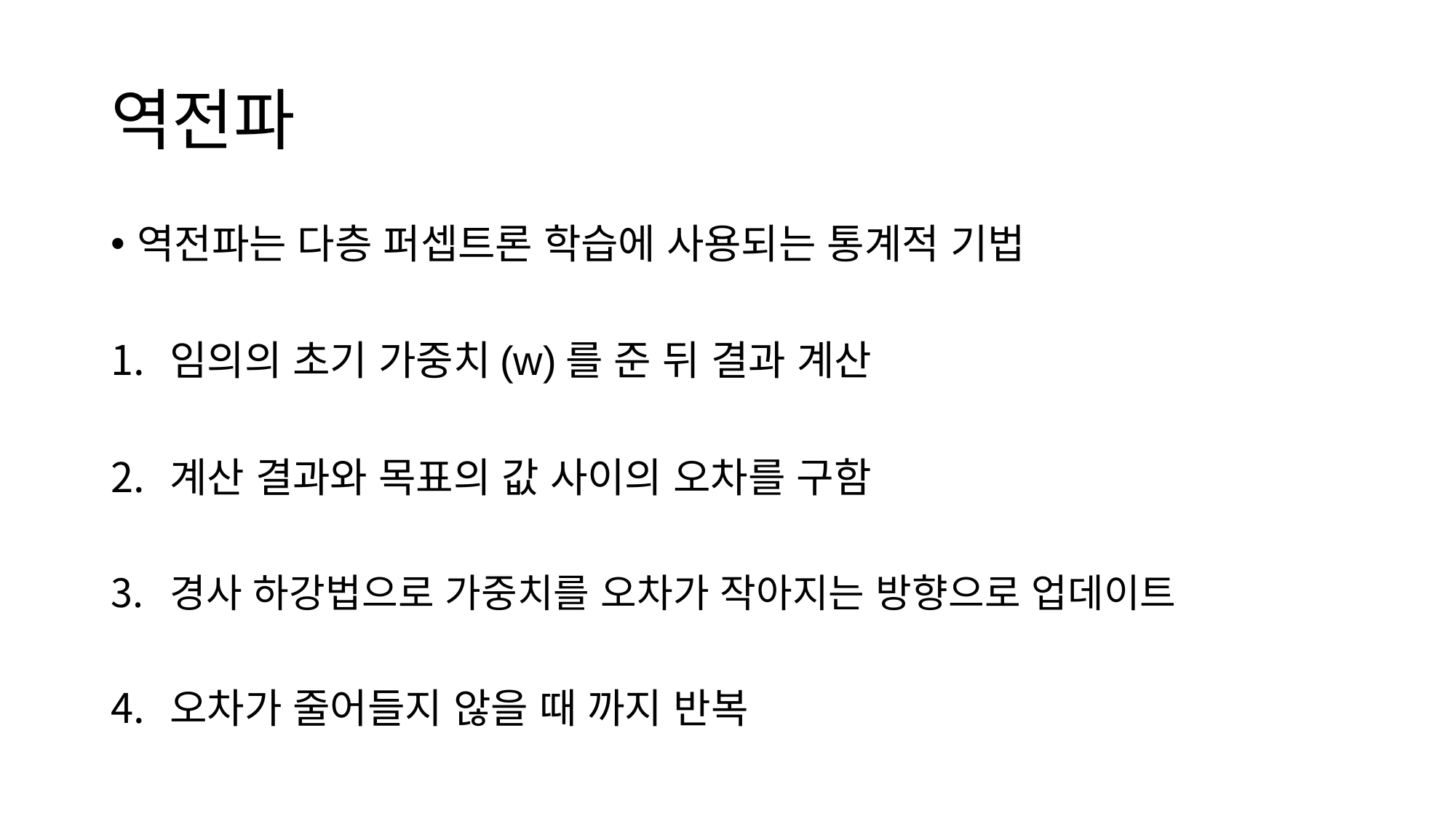

# 역전파
역전파는 다층 퍼셉트론 학습에 사용되는 통계적 기법

임의의 초기 가중치(w)를 준 뒤 결과 계산

계산 결과와 목표의 값 사이의 오차를 구함

경사 하강법으로 가중치를 오차가 작아지는 방향으로 업데이트

오차가 줄어들지 않을 때 까지 반복